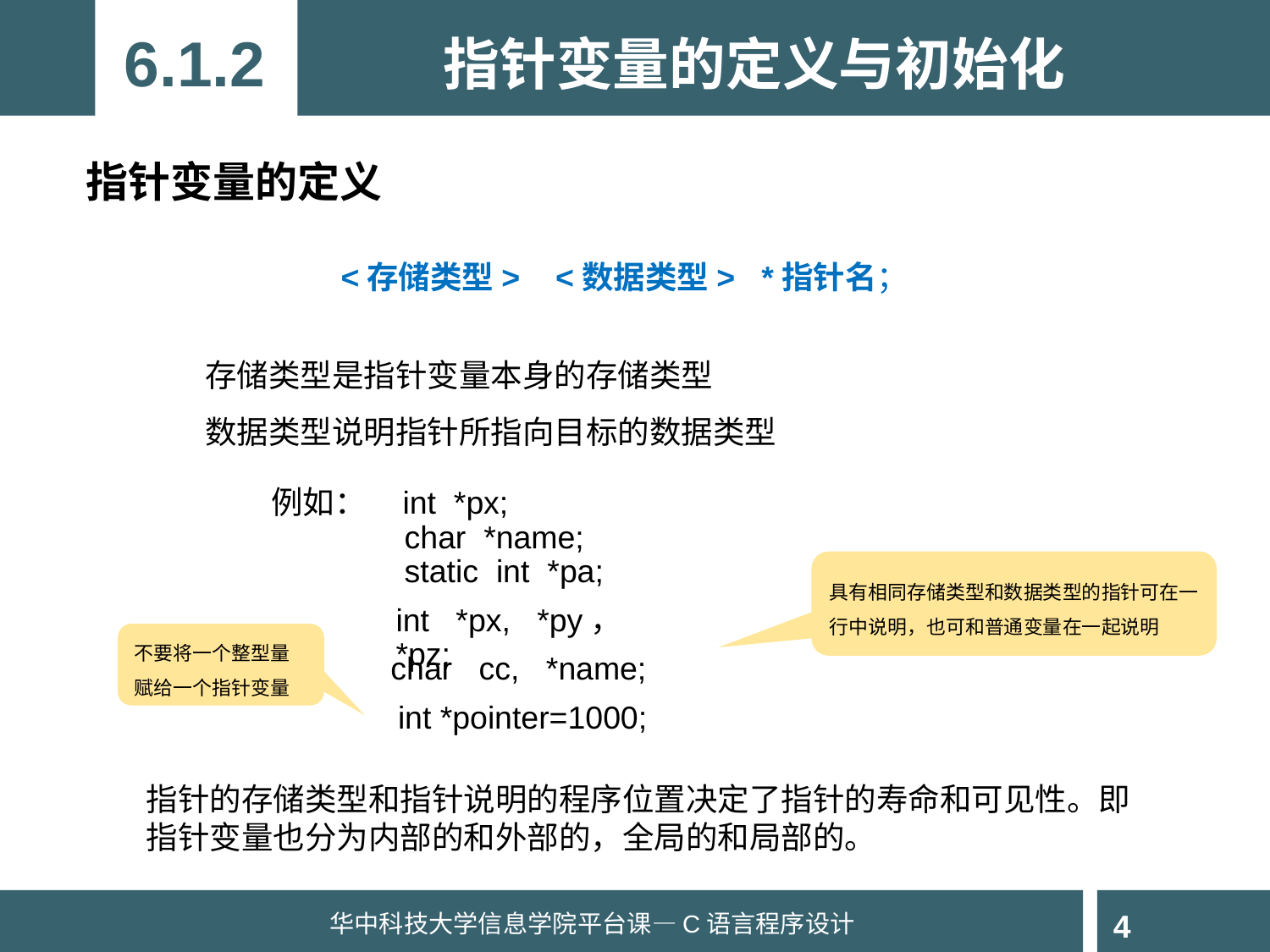

6.1.2
指针变量的定义与初始化
指针变量的定义
<存储类型>    <数据类型>   *指针名；
存储类型是指针变量本身的存储类型
数据类型说明指针所指向目标的数据类型
例如：    int  *px;
               char  *name;
               static  int  *pa;
具有相同存储类型和数据类型的指针可在一行中说明，也可和普通变量在一起说明
int   *px,   *py，   *pz;
不要将一个整型量赋给一个指针变量
char   cc,   *name;
int *pointer=1000;
指针的存储类型和指针说明的程序位置决定了指针的寿命和可见性。即指针变量也分为内部的和外部的，全局的和局部的。